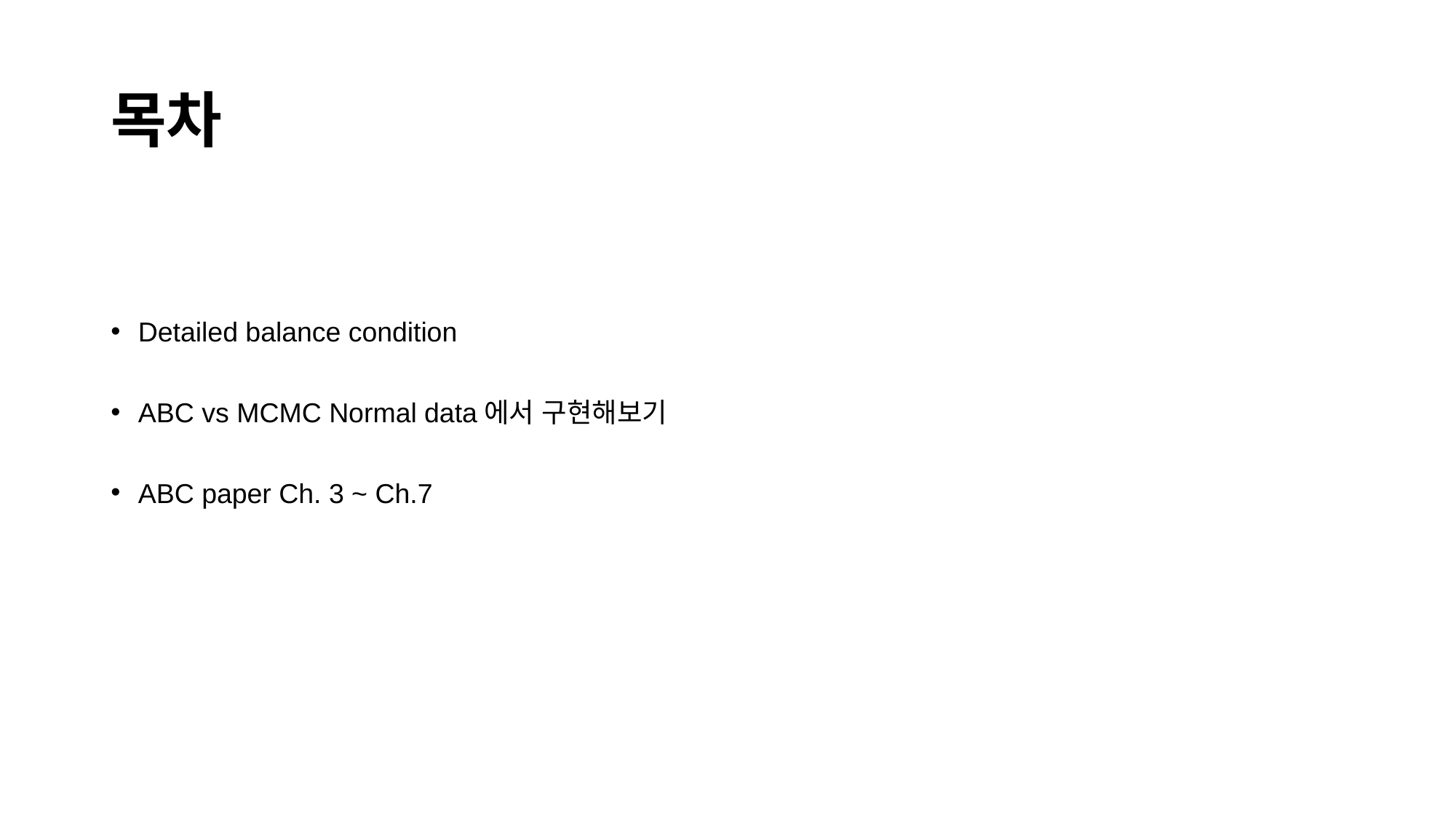

# 목차
Detailed balance condition
ABC vs MCMC Normal data에서 구현해보기
ABC paper Ch. 3 ~ Ch.7